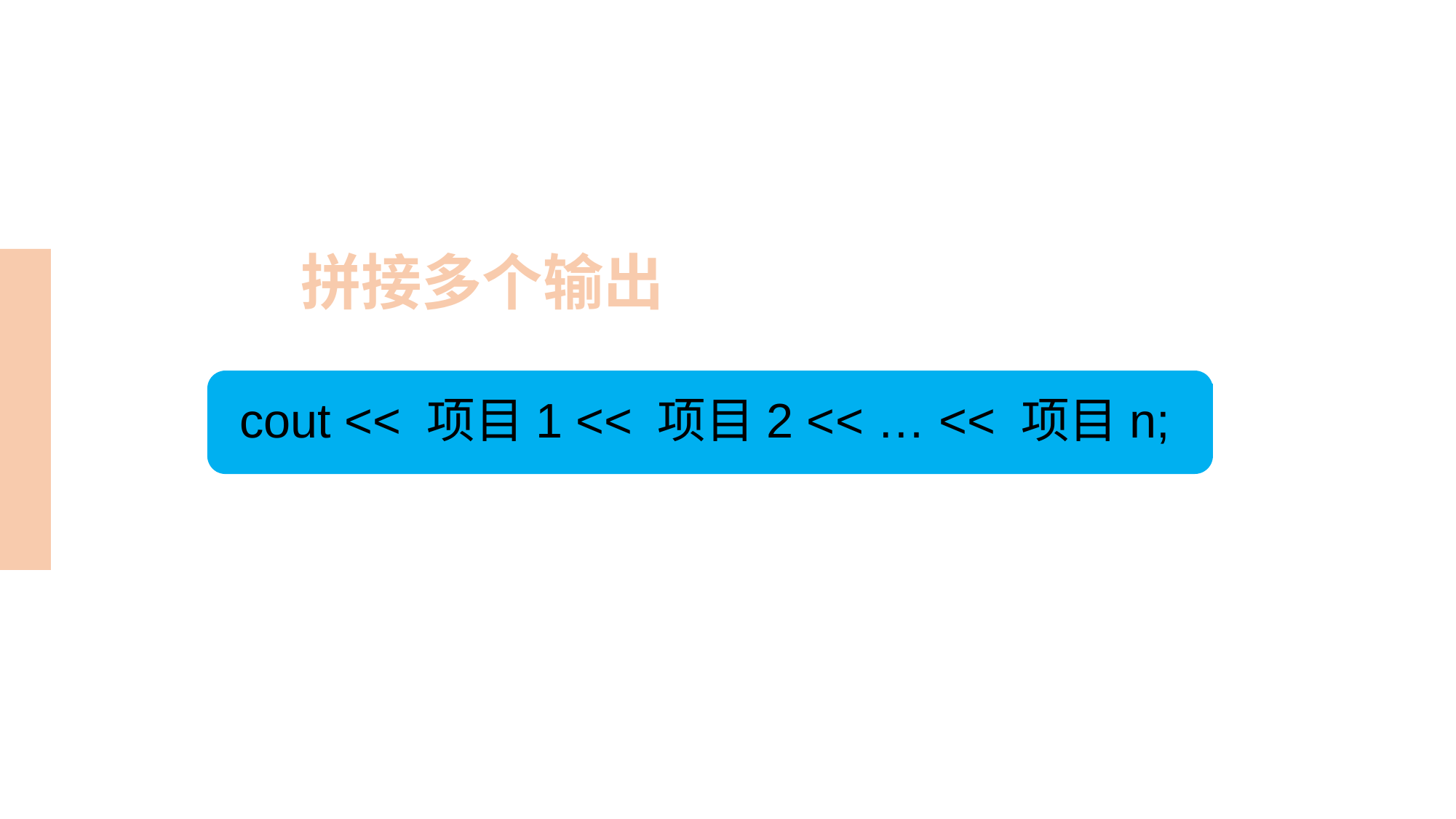

拼接多个输出

cout << 项目1 << 项目2 << … << 项目n;